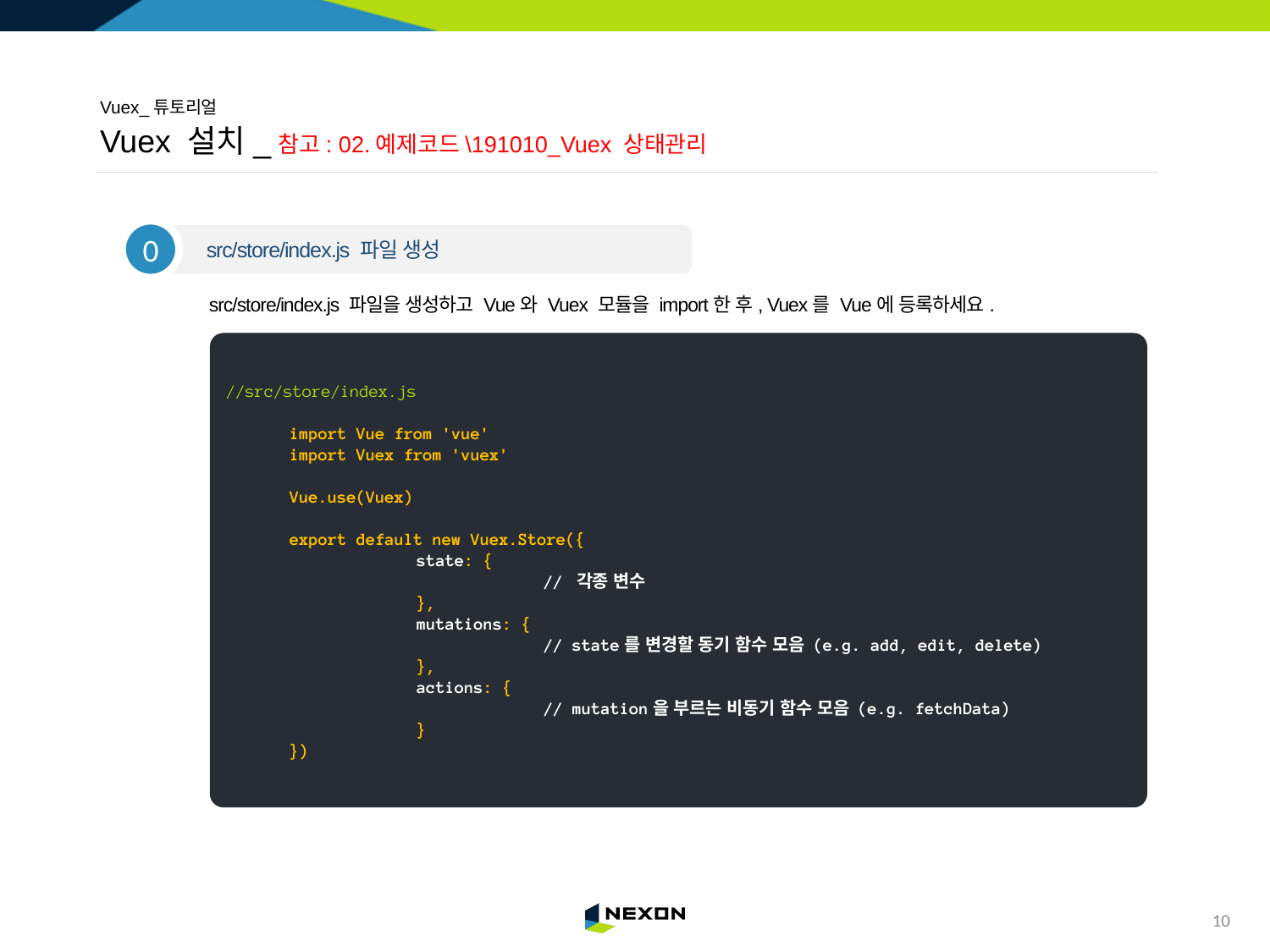

# Vuex_튜토리얼 Vuex 설치_참고: 02.예제코드\191010_Vuex 상태관리
0
src/store/index.js 파일 생성
src/store/index.js 파일을 생성하고 Vue와 Vuex 모듈을 import한 후, Vuex를 Vue에 등록하세요.
//src/store/index.js

import Vue from 'vue'
import Vuex from 'vuex'

Vue.use(Vuex)

export default new Vuex.Store({
	state: {
		// 각종 변수
	},
	mutations: {
		// state를 변경할 동기 함수 모음 (e.g. add, edit, delete)
	},
	actions: {
		// mutation을 부르는 비동기 함수 모음 (e.g. fetchData)
	}
})
10